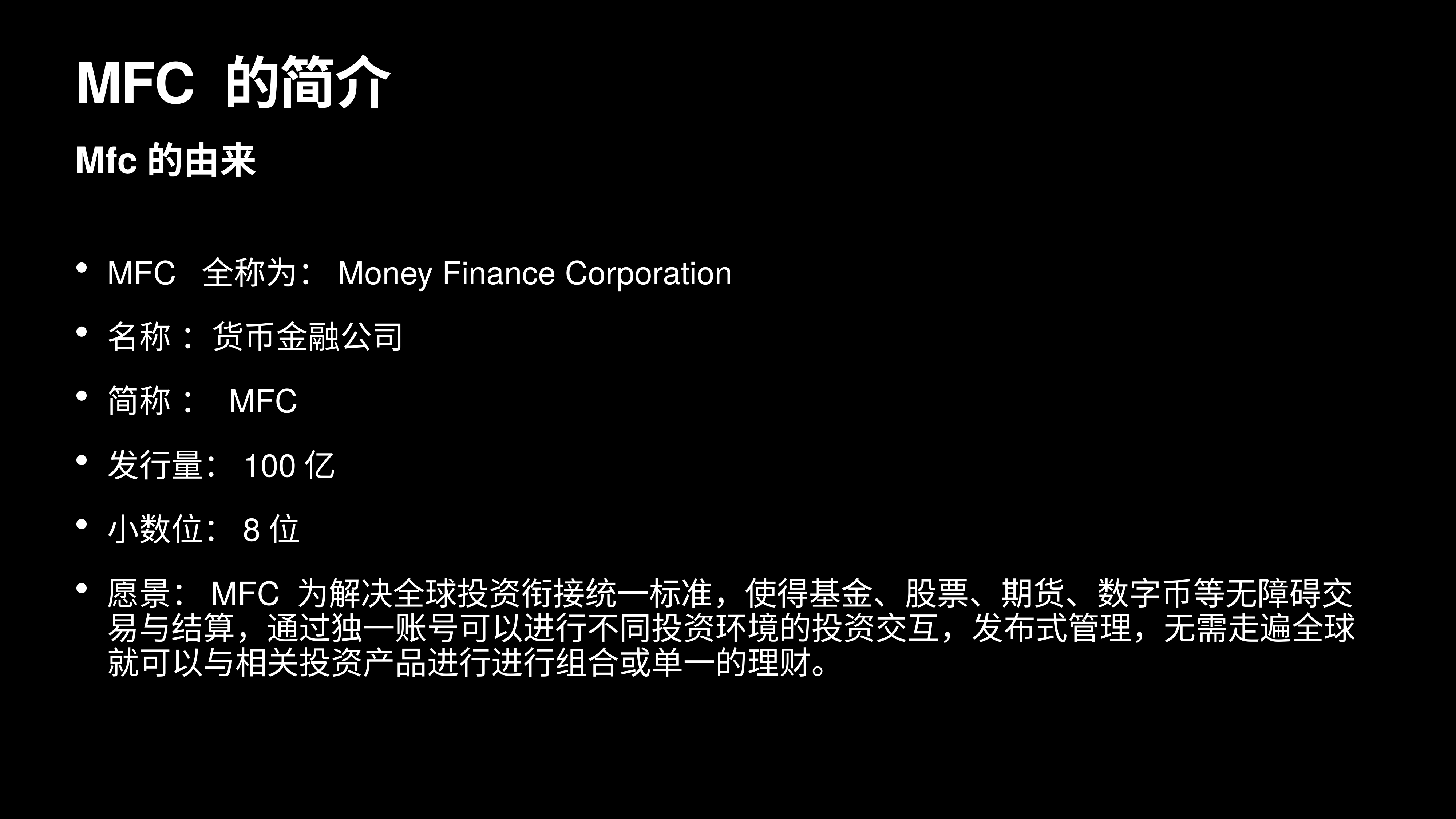

# MFC 的简介
Mfc的由来
MFC  全称为：Money Finance Corporation
名称 ：货币金融公司
简称 ： MFC
发行量：100亿
小数位：8位
愿景：MFC 为解决全球投资衔接统一标准，使得基金、股票、期货、数字币等无障碍交易与结算，通过独一账号可以进行不同投资环境的投资交互，发布式管理，无需走遍全球就可以与相关投资产品进行进行组合或单一的理财。